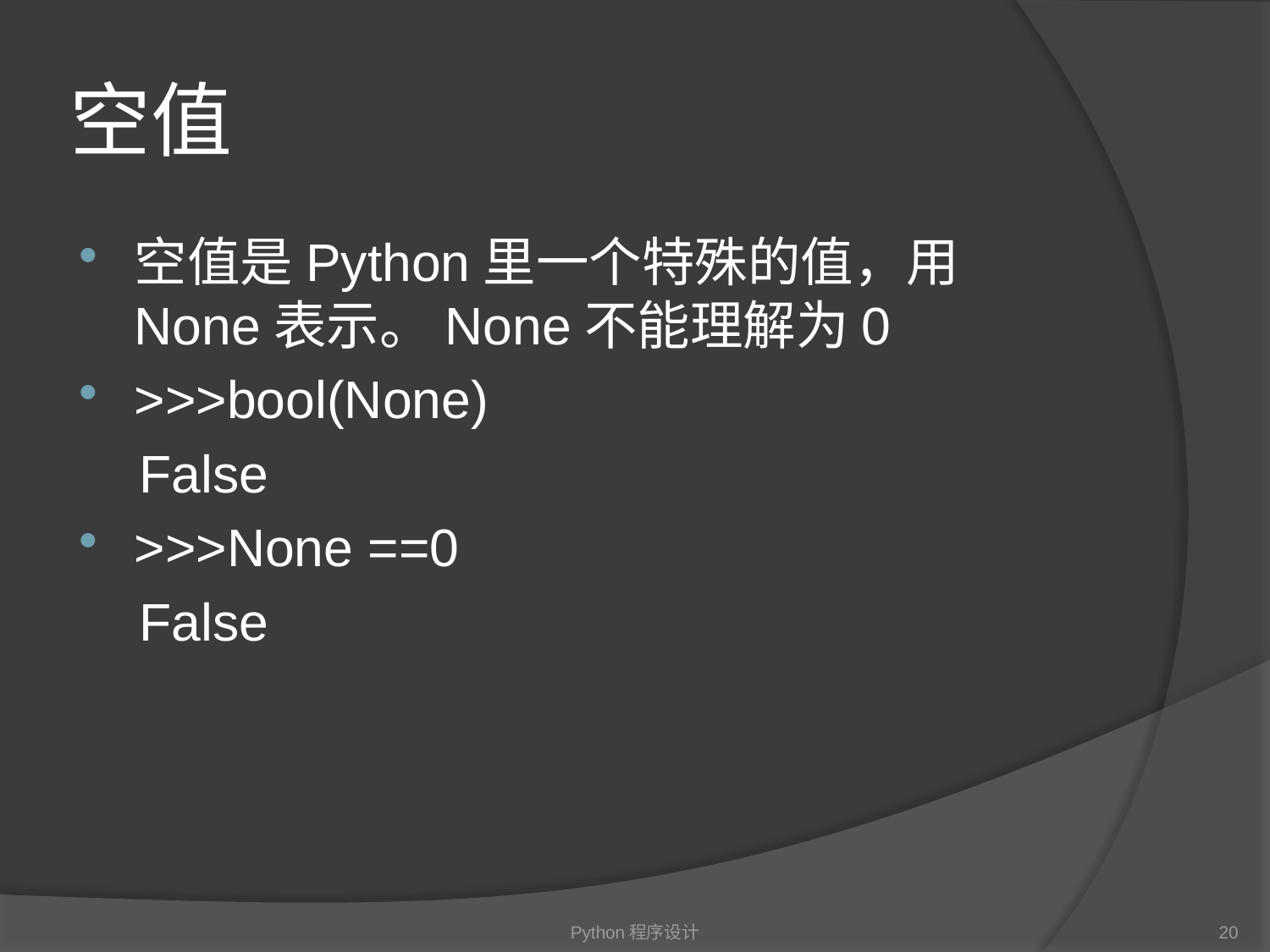

# 空值
空值是Python里一个特殊的值，用None表示。None不能理解为0
>>>bool(None)
    False
>>>None ==0
    False

Python程序设计
20